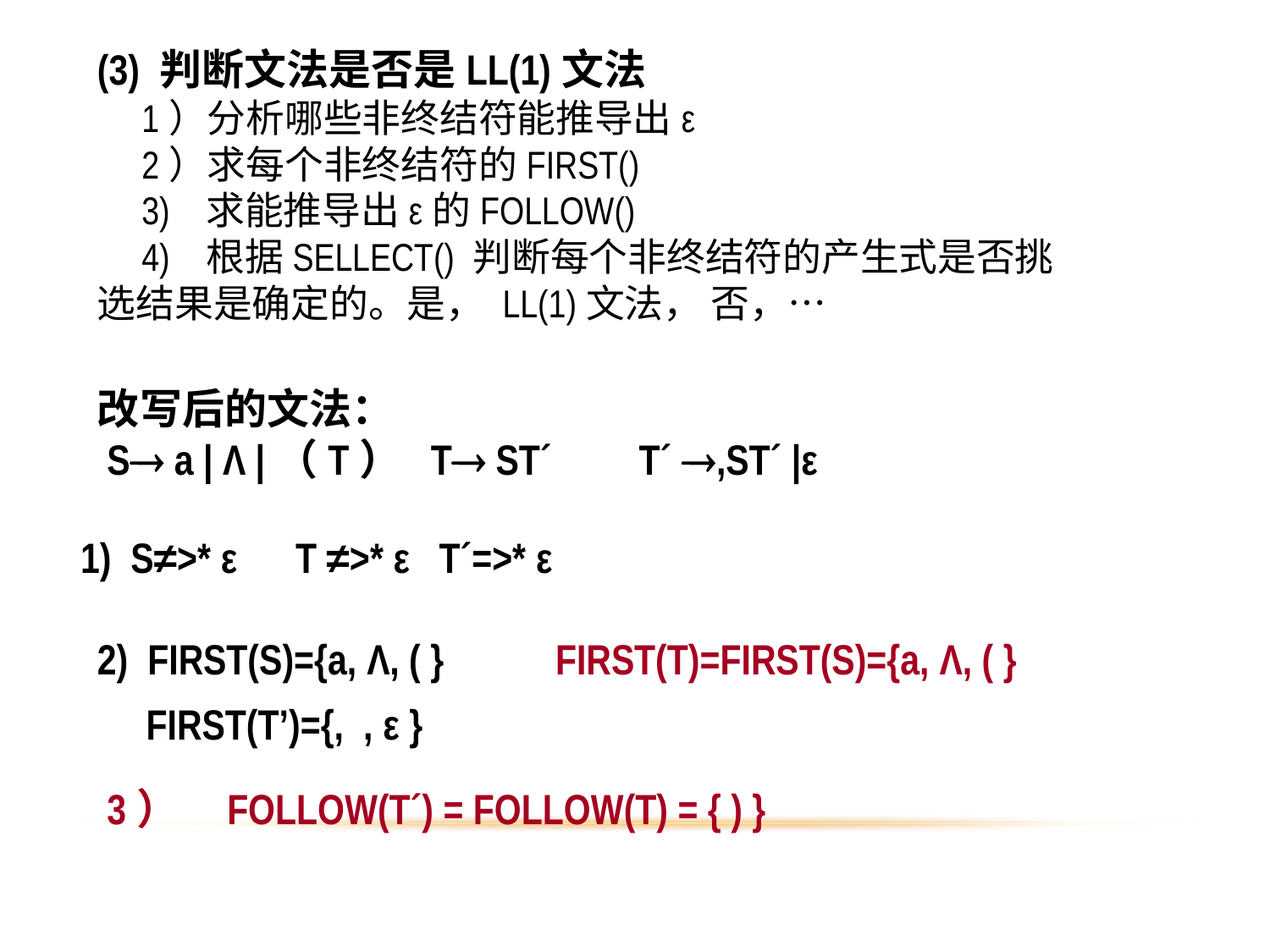

(3) 判断文法是否是LL(1)文法
     1）分析哪些非终结符能推导出ε
     2）求每个非终结符的FIRST()
     3)   求能推导出ε的FOLLOW()
     4)   根据SELLECT() 判断每个非终结符的产生式是否挑选结果是确定的。是， LL(1)文法， 否，…
改写后的文法：
 S→ a | Λ |（T）  T→ ST´         T´ →,ST´ |ε
1)  S≠>* ε      T ≠>* ε   T´=>* ε
2)  FIRST(S)={a, Λ, ( }
     FIRST(T)=FIRST(S)={a, Λ, ( }
     FIRST(T’)={,  , ε }
 3）    FOLLOW(T´) = FOLLOW(T) = { ) }

31